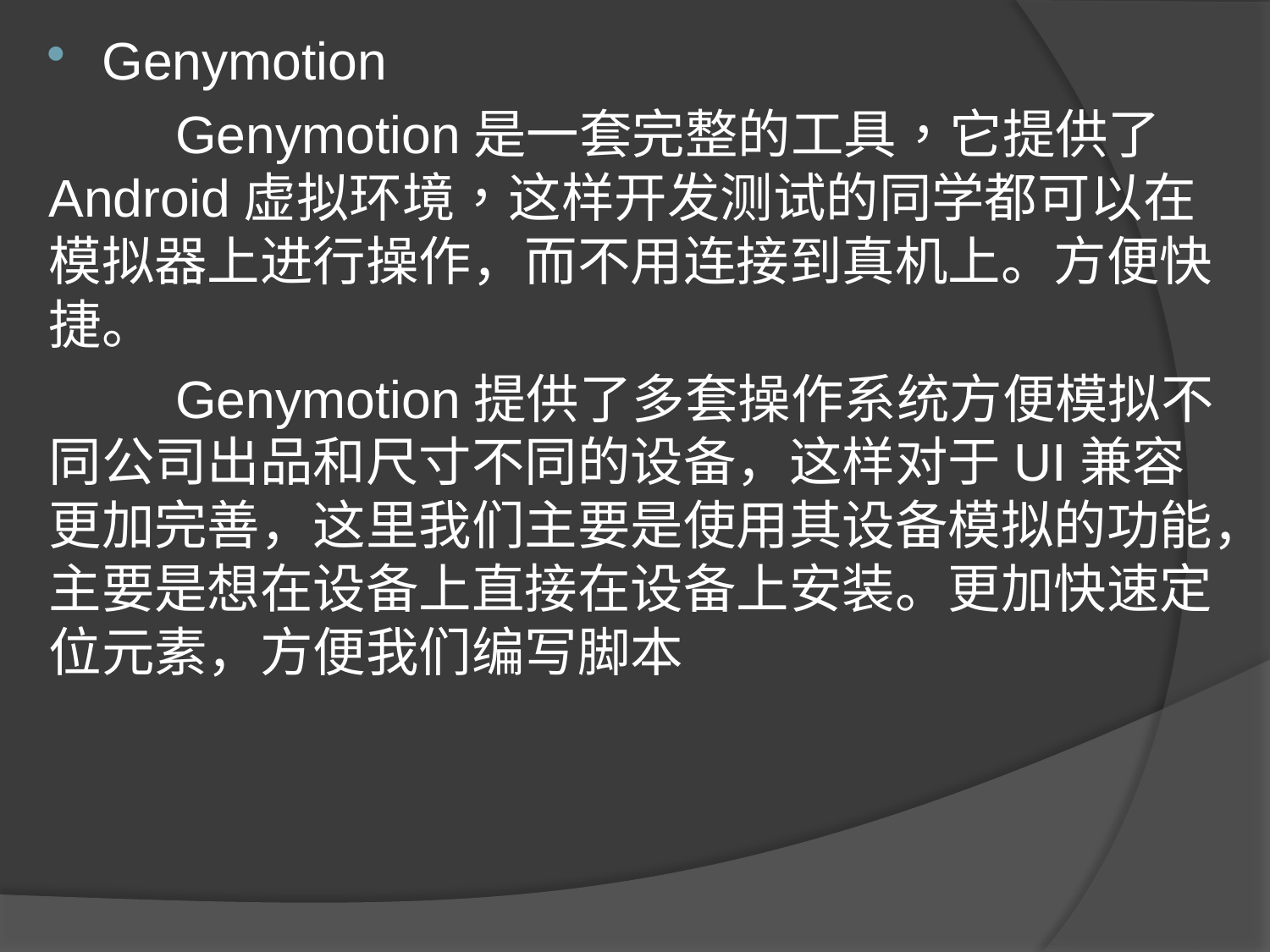

Genymotion
 	Genymotion是一套完整的工具，它提供了Android虚拟环境，这样开发测试的同学都可以在模拟器上进行操作，而不用连接到真机上。方便快捷。
	Genymotion提供了多套操作系统方便模拟不同公司出品和尺寸不同的设备，这样对于UI兼容更加完善，这里我们主要是使用其设备模拟的功能，主要是想在设备上直接在设备上安装。更加快速定位元素，方便我们编写脚本